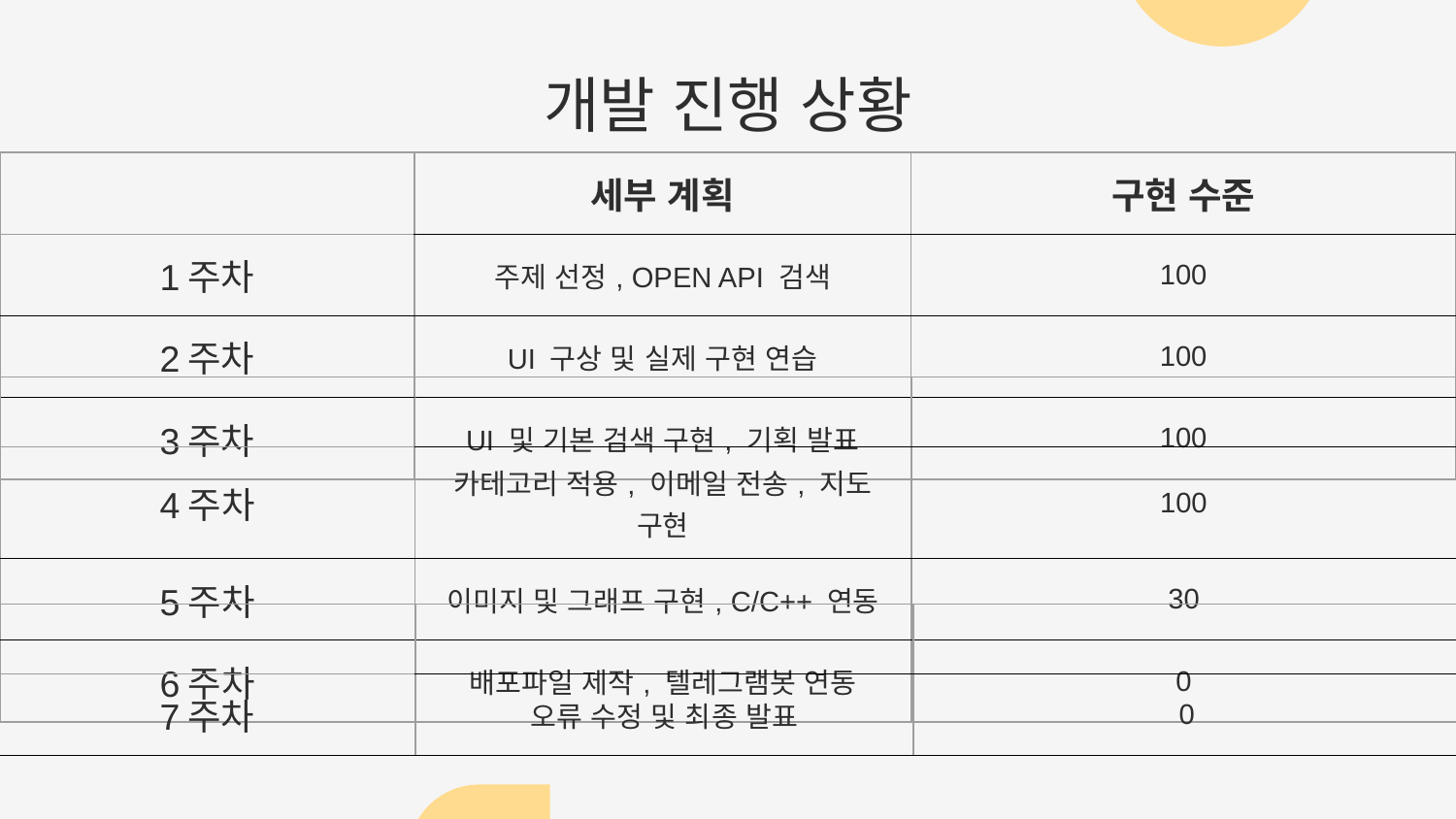

# 개발 진행 상황
|  | 세부 계획 | 구현 수준 |
| --- | --- | --- |
| 1주차 | 주제 선정, OPEN API 검색 | 100 |
| 2주차 | UI 구상 및 실제 구현 연습 | 100 |
| 3주차 | UI 및 기본 검색 구현, 기획 발표 | 100 |
|  |  |  |
| --- | --- | --- |
| 4주차 | 카테고리 적용, 이메일 전송, 지도 구현 | 100 |
| 5주차 | 이미지 및 그래프 구현, C/C++ 연동 | 30 |
| 6주차 | 배포파일 제작, 텔레그램봇 연동 | 0 |
|  |  |  |
| --- | --- | --- |
| 7주차 | 오류 수정 및 최종 발표 | 0 |